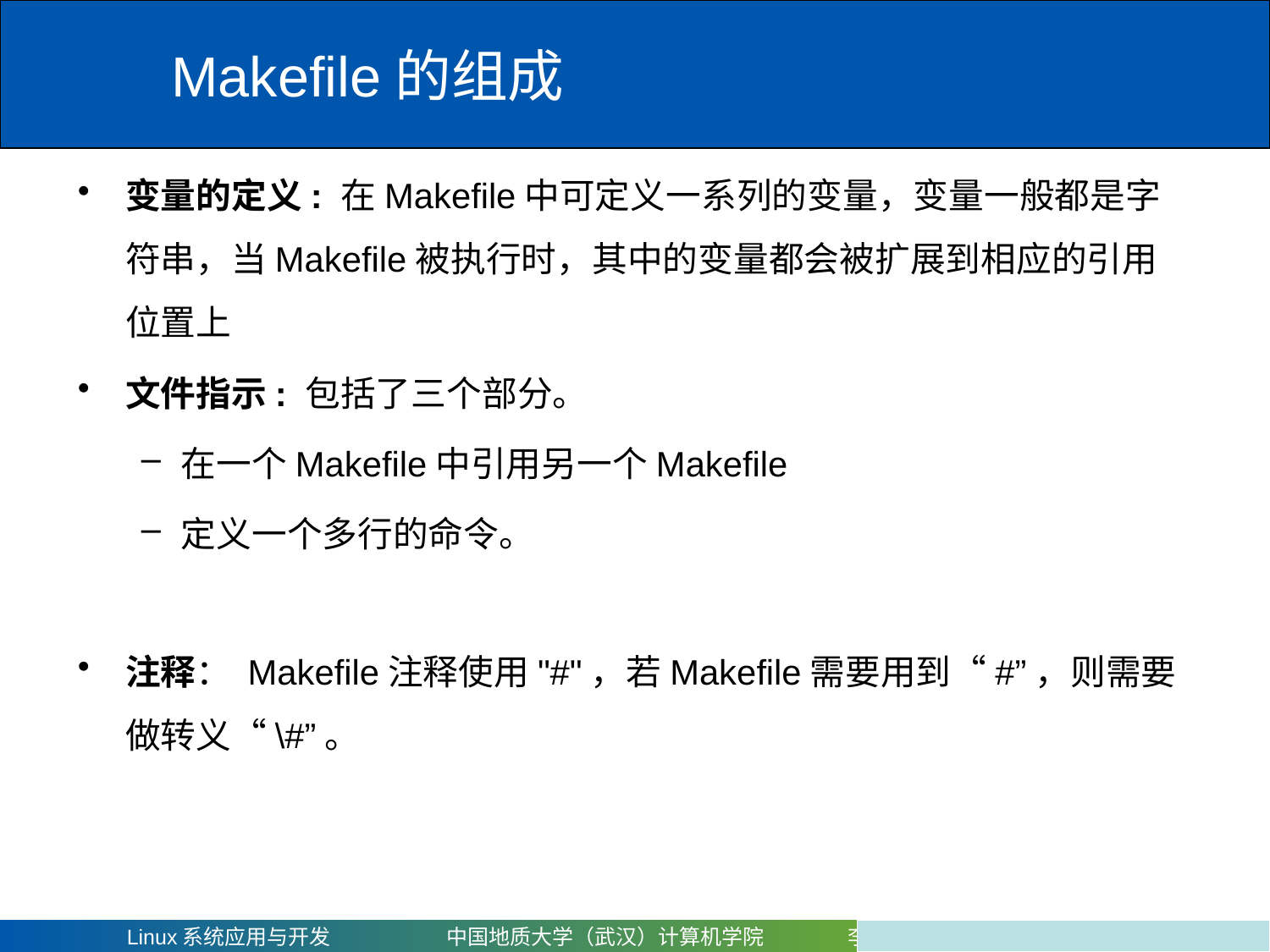

Makefile的组成
变量的定义: 在Makefile中可定义一系列的变量，变量一般都是字符串，当Makefile被执行时，其中的变量都会被扩展到相应的引用位置上
文件指示: 包括了三个部分。
在一个Makefile中引用另一个Makefile
定义一个多行的命令。

注释： Makefile注释使用"#"，若Makefile需要用到“#”，则需要做转义“\#”。